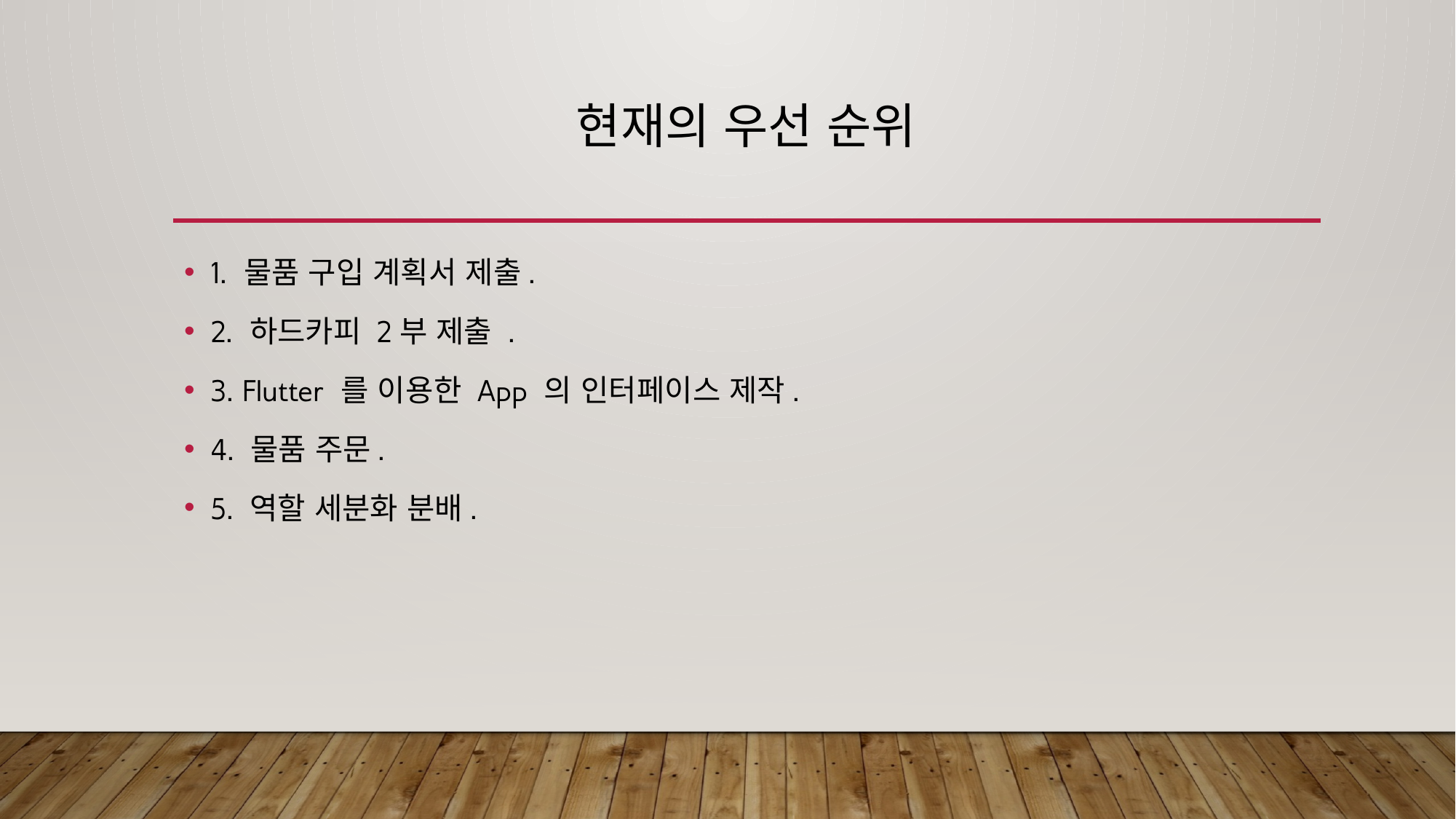

# 현재의 우선 순위
1. 물품 구입 계획서 제출.
2. 하드카피 2부 제출 .
3. Flutter 를 이용한 App 의 인터페이스 제작.
4. 물품 주문.
5. 역할 세분화 분배.